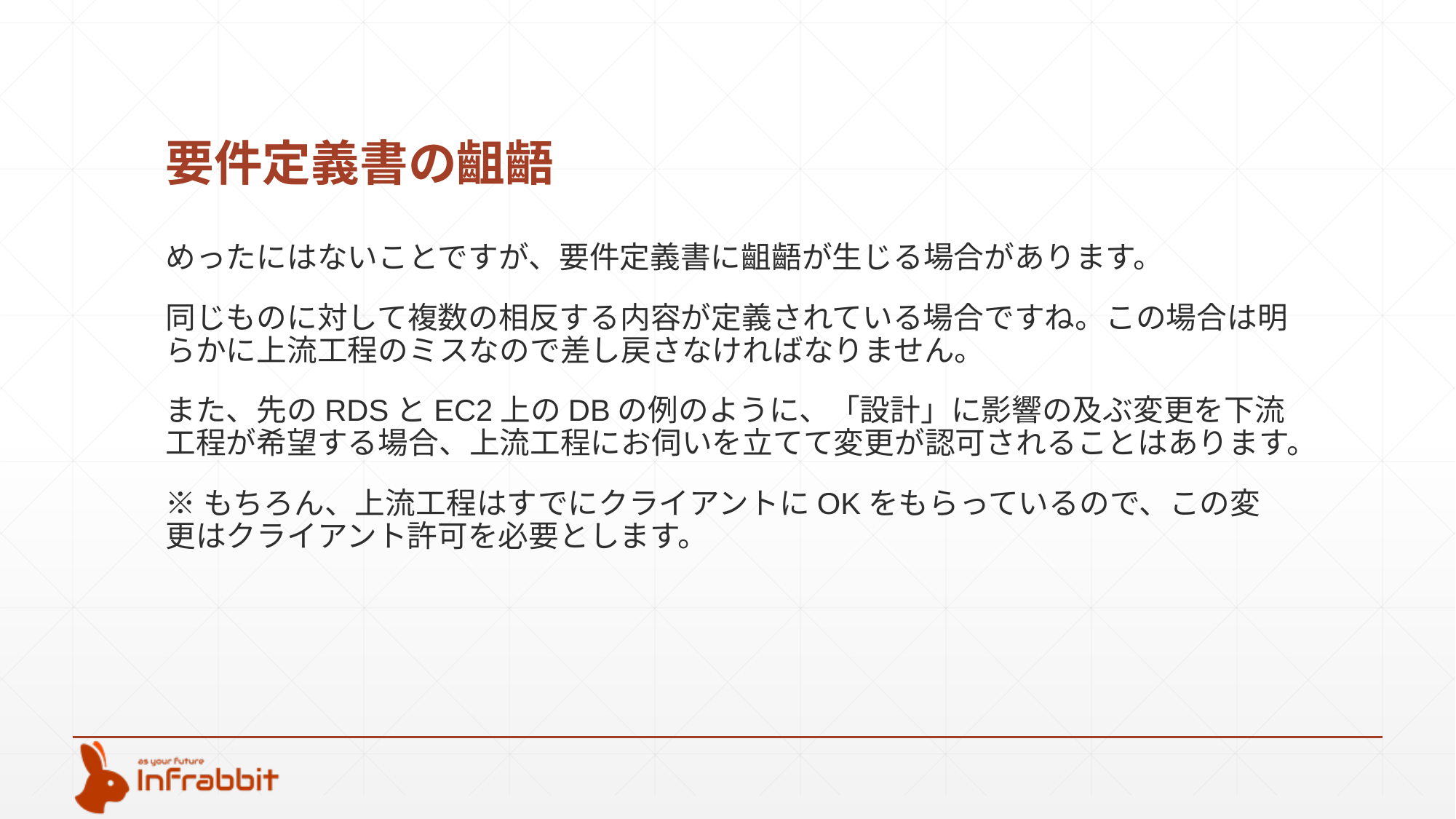

# 要件定義書の齟齬
めったにはないことですが、要件定義書に齟齬が生じる場合があります。
同じものに対して複数の相反する内容が定義されている場合ですね。この場合は明らかに上流工程のミスなので差し戻さなければなりません。
また、先のRDSとEC2上のDBの例のように、「設計」に影響の及ぶ変更を下流工程が希望する場合、上流工程にお伺いを立てて変更が認可されることはあります。
※もちろん、上流工程はすでにクライアントにOKをもらっているので、この変更はクライアント許可を必要とします。